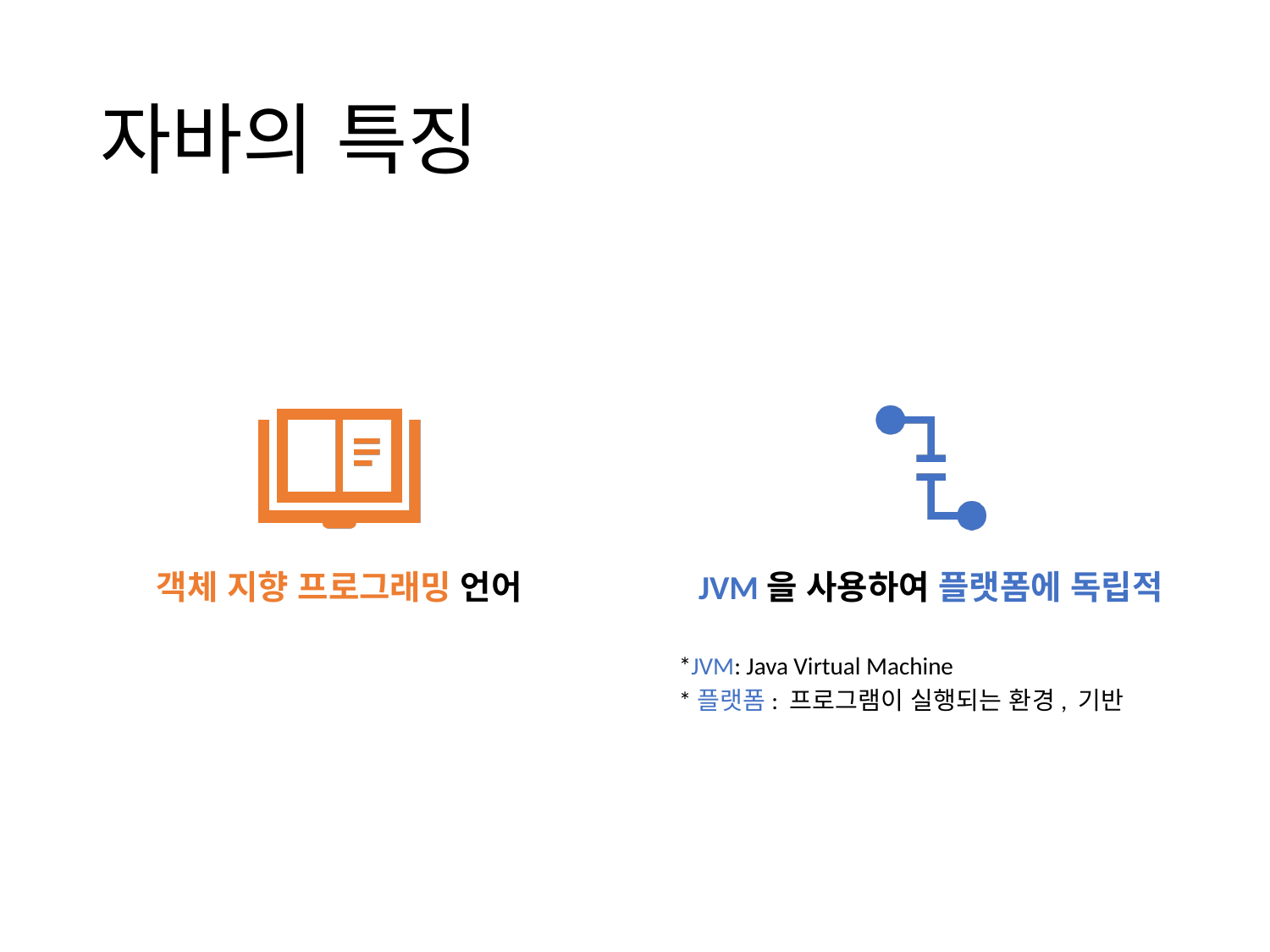

# 자바의 특징
객체 지향 프로그래밍 언어
JVM을 사용하여 플랫폼에 독립적
*JVM: Java Virtual Machine
*플랫폼: 프로그램이 실행되는 환경, 기반